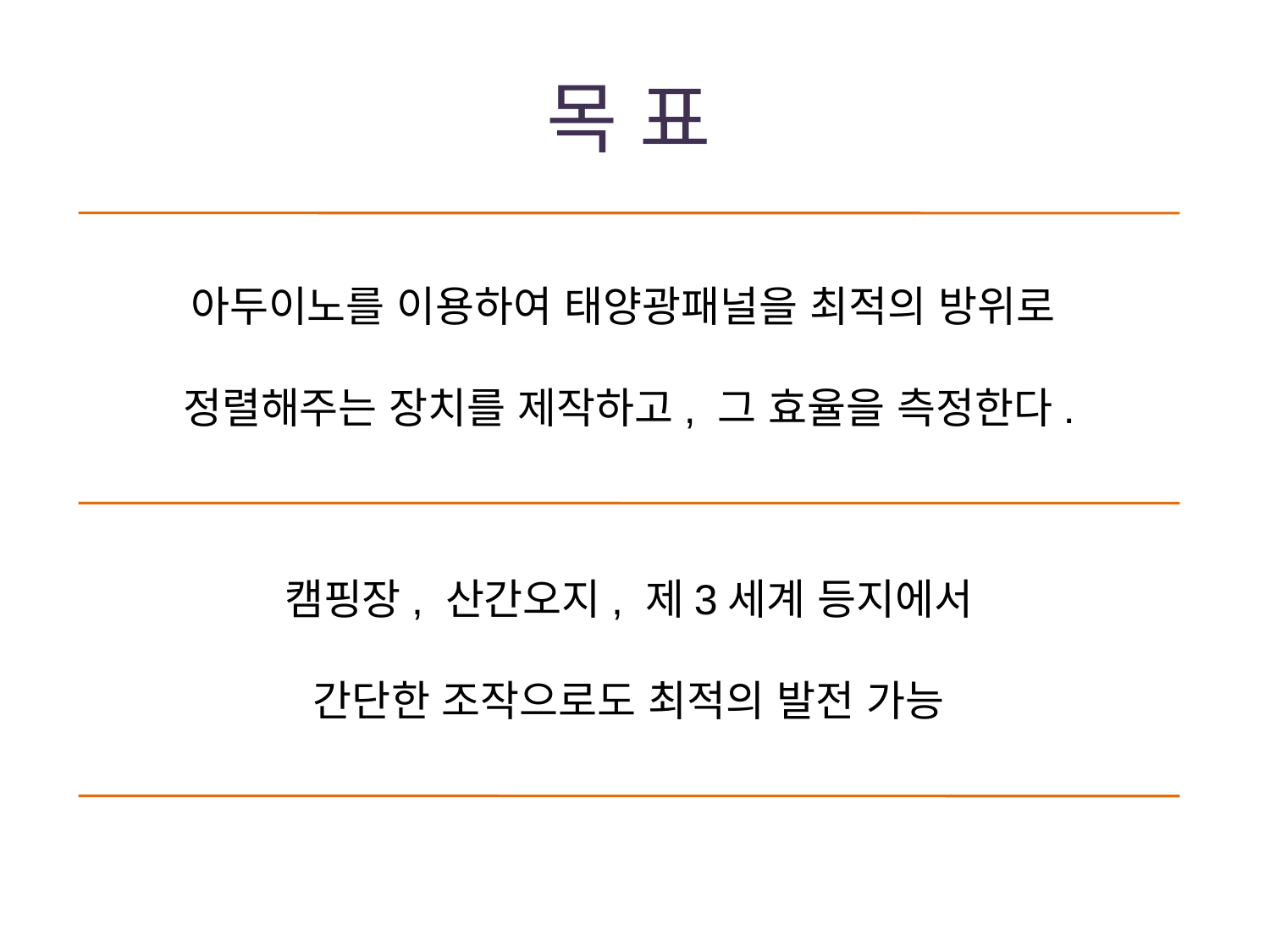

# 목 표
아두이노를 이용하여 태양광패널을 최적의 방위로

정렬해주는 장치를 제작하고, 그 효율을 측정한다.

캠핑장, 산간오지, 제3세계 등지에서

간단한 조작으로도 최적의 발전 가능